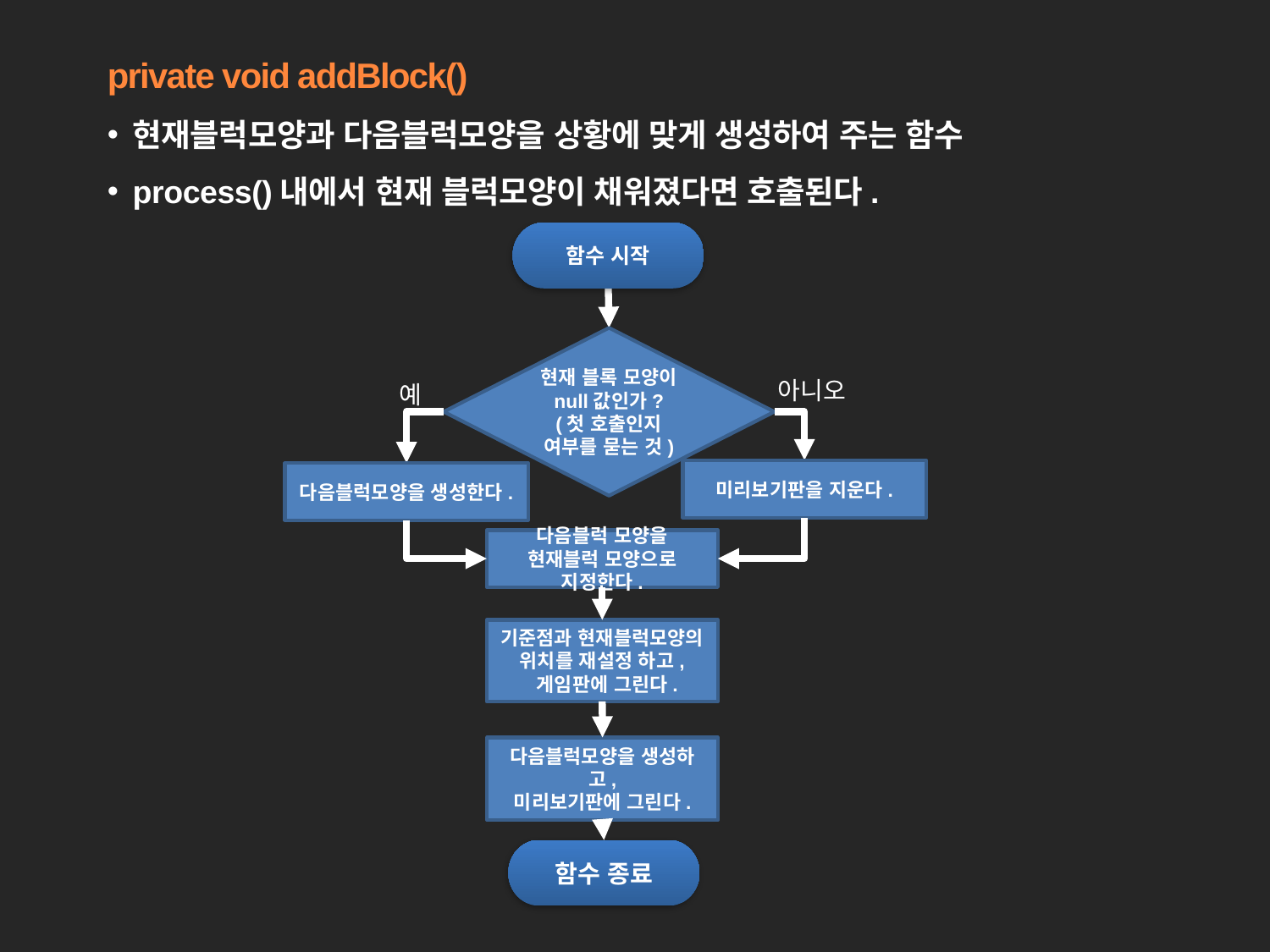

private void addBlock()
현재블럭모양과 다음블럭모양을 상황에 맞게 생성하여 주는 함수
process()내에서 현재 블럭모양이 채워졌다면 호출된다.
함수 시작
현재 블록 모양이 null값인가?
(첫 호출인지 여부를 묻는 것)
아니오

예
미리보기판을 지운다.
다음블럭모양을 생성한다.
다음블럭 모양을 현재블럭 모양으로 지정한다.
기준점과 현재블럭모양의 위치를 재설정 하고,
 게임판에 그린다.
다음블럭모양을 생성하고,
미리보기판에 그린다.
함수 종료